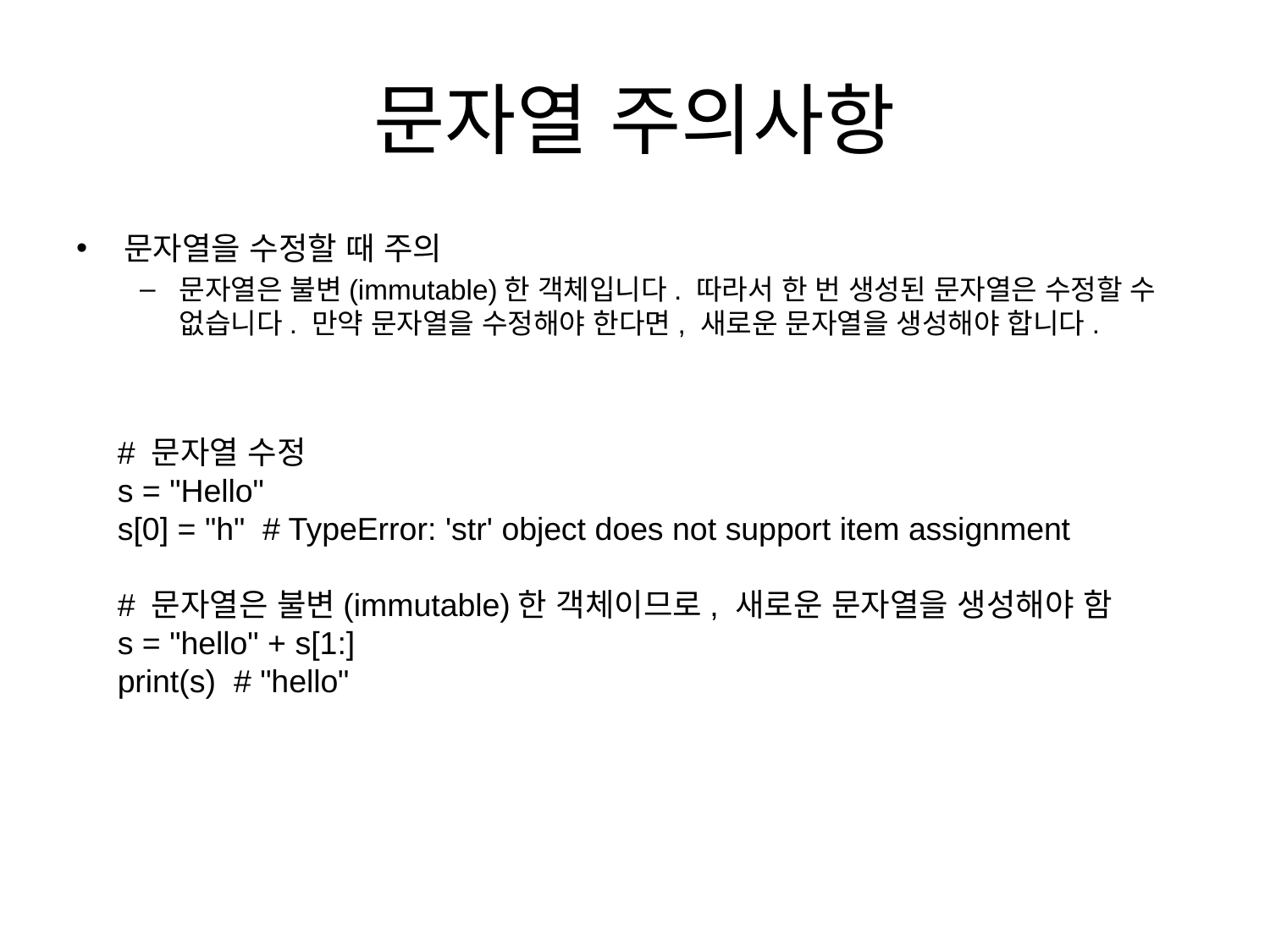

# 문자열 주의사항
문자열을 수정할 때 주의
문자열은 불변(immutable)한 객체입니다. 따라서 한 번 생성된 문자열은 수정할 수 없습니다. 만약 문자열을 수정해야 한다면, 새로운 문자열을 생성해야 합니다.
# 문자열 수정
s = "Hello"
s[0] = "h"  # TypeError: 'str' object does not support item assignment

# 문자열은 불변(immutable)한 객체이므로, 새로운 문자열을 생성해야 함
s = "hello" + s[1:]
print(s)  # "hello"